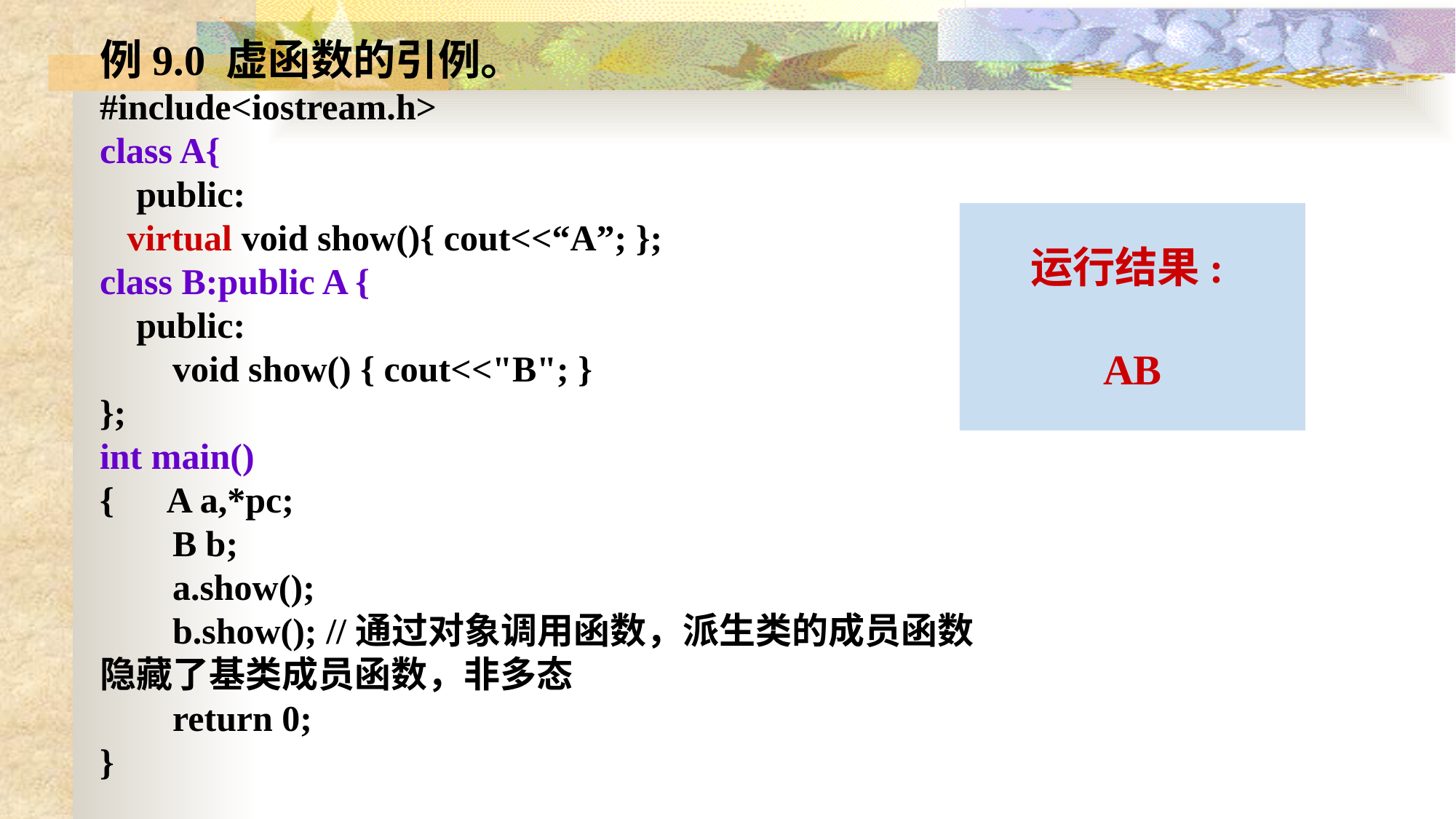

例9.0 虚函数的引例。
#include<iostream.h>
class A{
    public:
   virtual void show(){ cout<<“A”; };
class B:public A {
    public:
        void show() { cout<<"B"; }
};
int main()
{      A a,*pc;
        B b;
        a.show();
        b.show(); //通过对象调用函数，派生类的成员函数
隐藏了基类成员函数，非多态
        return 0;
}
运行结果:

AB